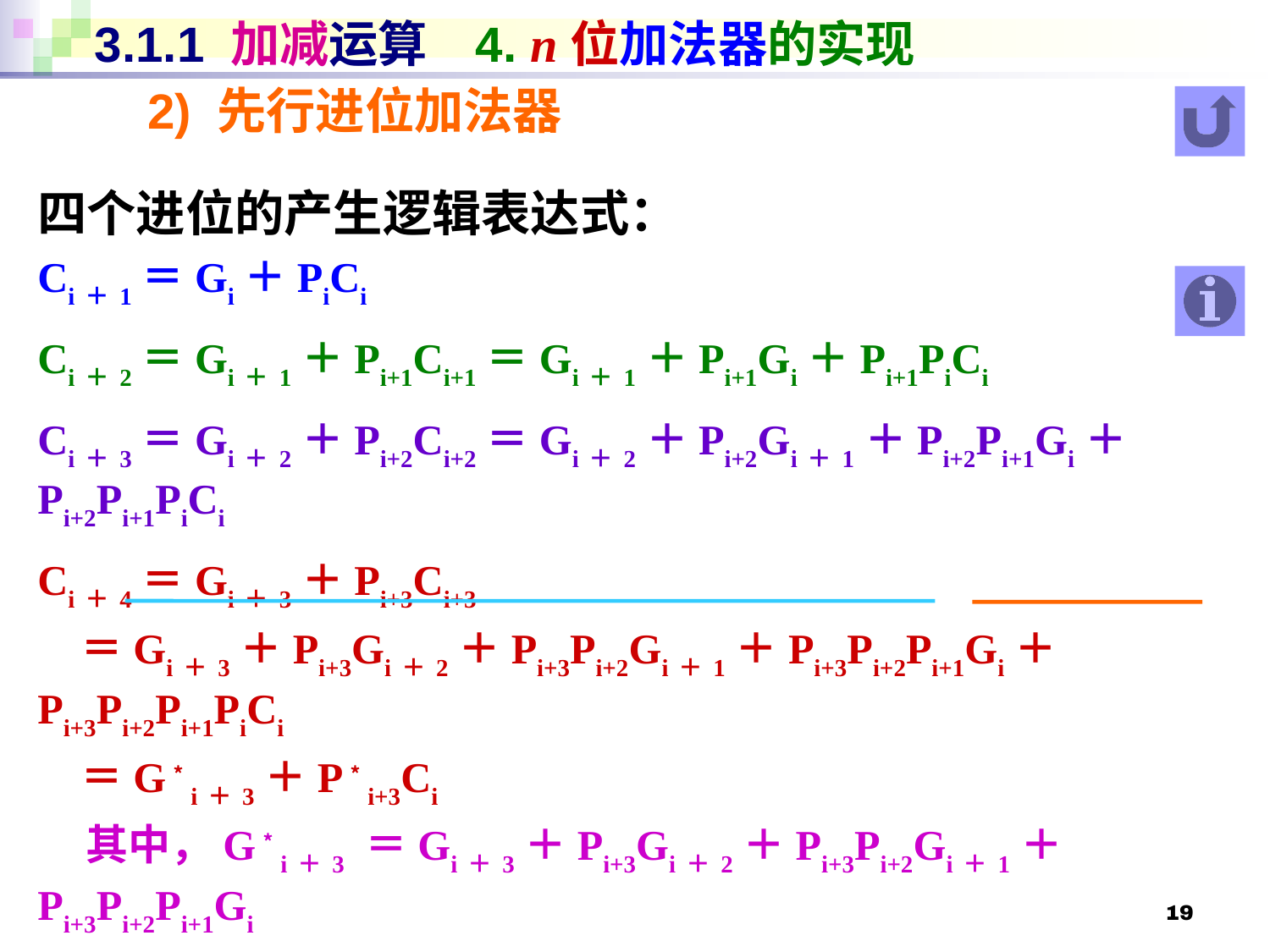

# 3.1.1 加减运算	4. n位加法器的实现
2) 先行进位加法器

四个进位的产生逻辑表达式：
Ci＋1＝Gi＋PiCi
Ci＋2＝Gi＋1＋Pi+1Ci+1＝Gi＋1＋Pi+1Gi＋Pi+1PiCi
Ci＋3＝Gi＋2＋Pi+2Ci+2＝Gi＋2＋Pi+2Gi＋1＋Pi+2Pi+1Gi＋Pi+2Pi+1PiCi
Ci＋4＝Gi＋3＋Pi+3Ci+3
      ＝Gi＋3＋Pi+3Gi＋2＋Pi+3Pi+2Gi＋1＋Pi+3Pi+2Pi+1Gi＋Pi+3Pi+2Pi+1PiCi
      ＝G﹡i＋3＋P﹡i+3Ci
    其中，G﹡i＋3 ＝Gi＋3＋Pi+3Gi＋2＋Pi+3Pi+2Gi＋1＋Pi+3Pi+2Pi+1Gi
                P﹡i+3 ＝ Pi+3Pi+2Pi+1Pi

19